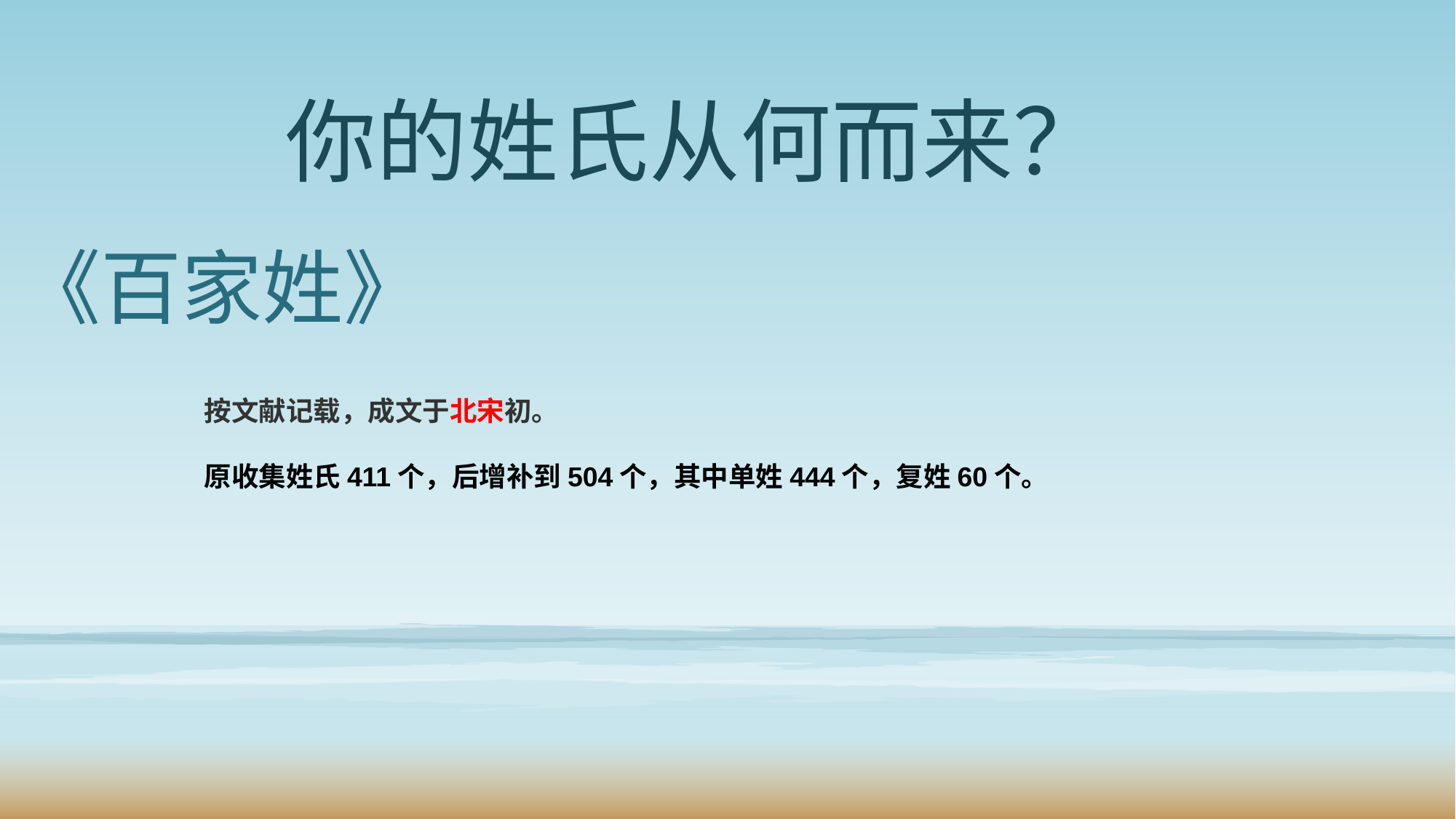

# 你的姓氏从何而来？
《百家姓》
	按文献记载，成文于北宋初。

	原收集姓氏411个，后增补到504个，其中单姓444个，复姓60个。